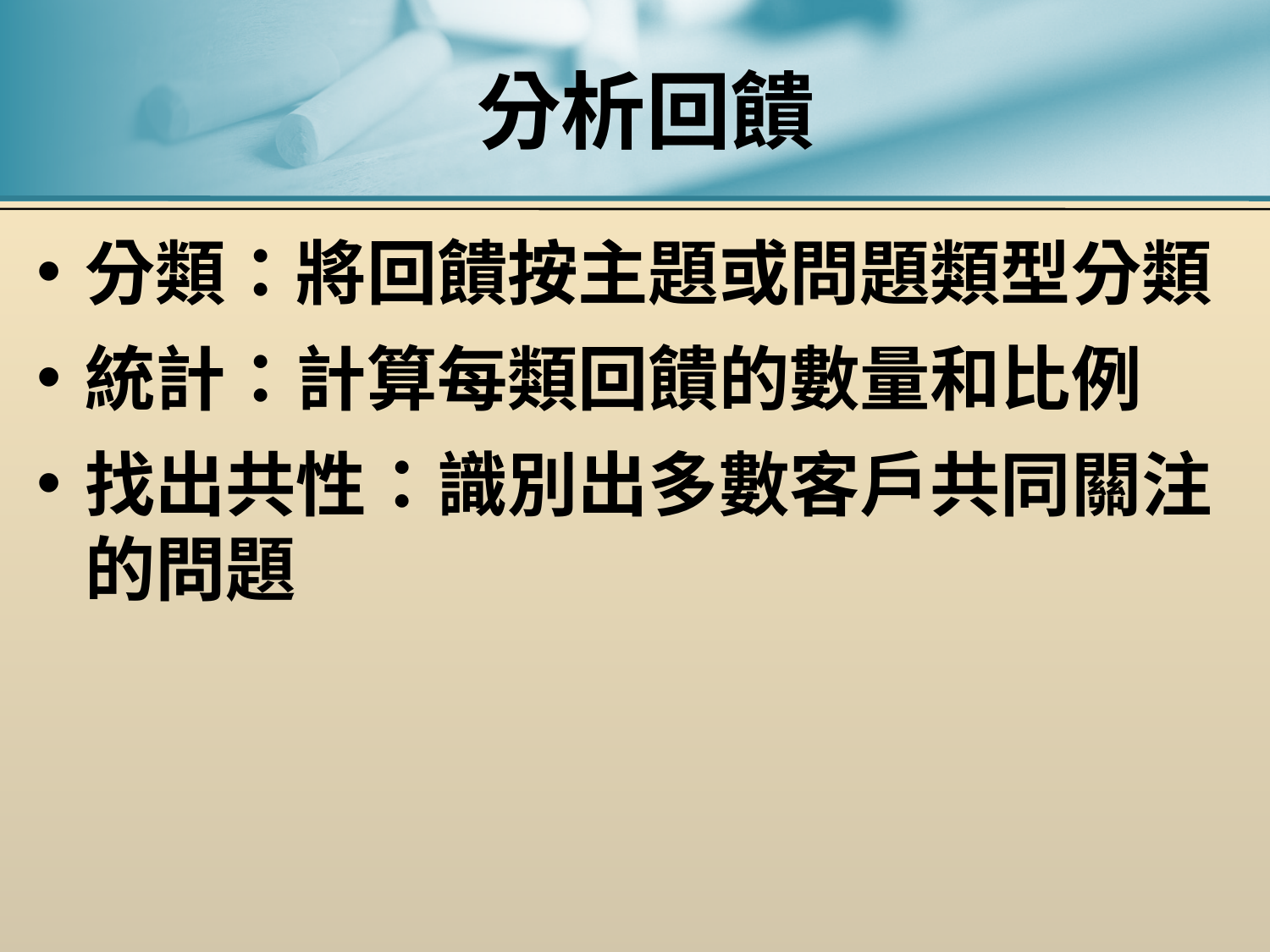

# 分析回饋
分類：將回饋按主題或問題類型分類
統計：計算每類回饋的數量和比例
找出共性：識別出多數客戶共同關注的問題